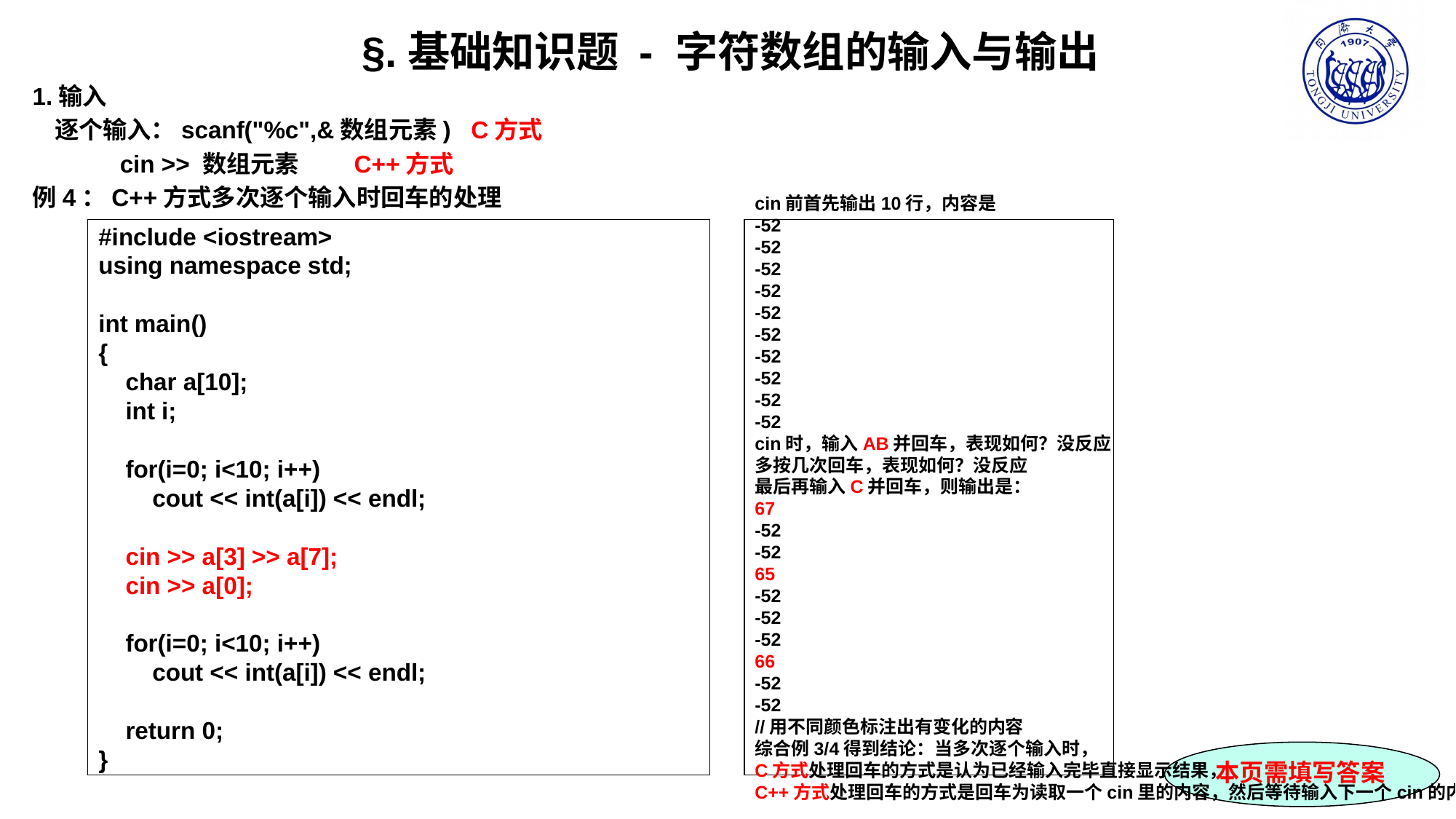

§.基础知识题 - 字符数组的输入与输出
1.输入
   逐个输入：scanf("%c",&数组元素)   C方式
             cin >> 数组元素         C++方式
例4：C++方式多次逐个输入时回车的处理
#include <iostream>
using namespace std;

int main()
{
    char a[10];
    int i;

    for(i=0; i<10; i++)
        cout << int(a[i]) << endl;

    cin >> a[3] >> a[7];
    cin >> a[0];

    for(i=0; i<10; i++)
        cout << int(a[i]) << endl;

    return 0;
}
cin前首先输出10行，内容是
-52
-52
-52
-52
-52
-52
-52
-52
-52
-52
cin时，输入AB并回车，表现如何？没反应
多按几次回车，表现如何？没反应
最后再输入C并回车，则输出是：
67
-52
-52
65
-52
-52
-52
66
-52
-52
//用不同颜色标注出有变化的内容
综合例3/4得到结论：当多次逐个输入时，
C方式处理回车的方式是认为已经输入完毕直接显示结果，
C++方式处理回车的方式是回车为读取一个cin里的内容，然后等待输入下一个cin的内容。
本页需填写答案